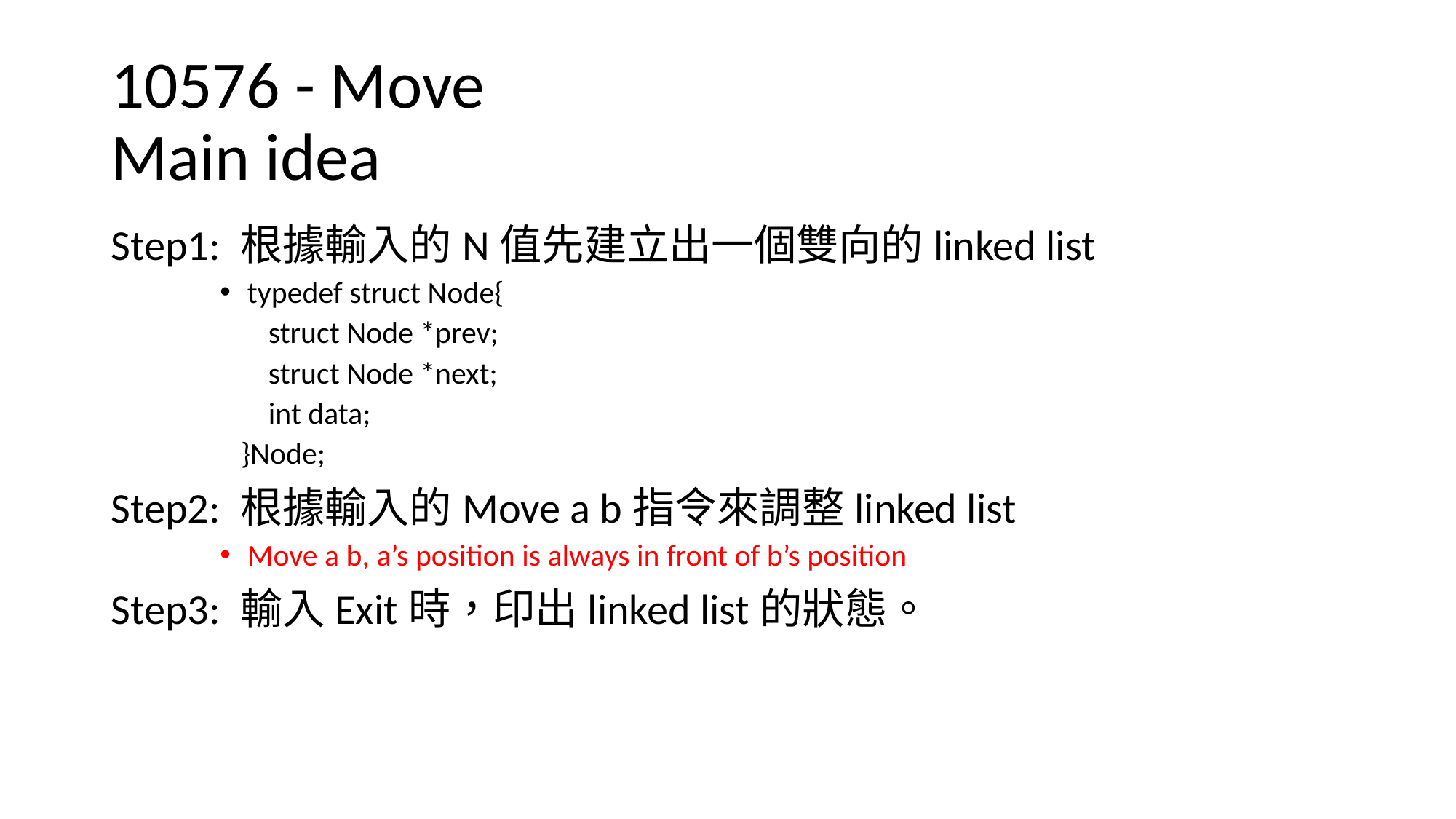

# 10576 - Move Main idea
Step1: 根據輸入的N值先建立出一個雙向的linked list
typedef struct Node{
       struct Node *prev;
       struct Node *next;
       int data;
   }Node;
Step2: 根據輸入的Move a b指令來調整linked list
Move a b, a’s position is always in front of b’s position
Step3: 輸入Exit時，印出linked list的狀態。